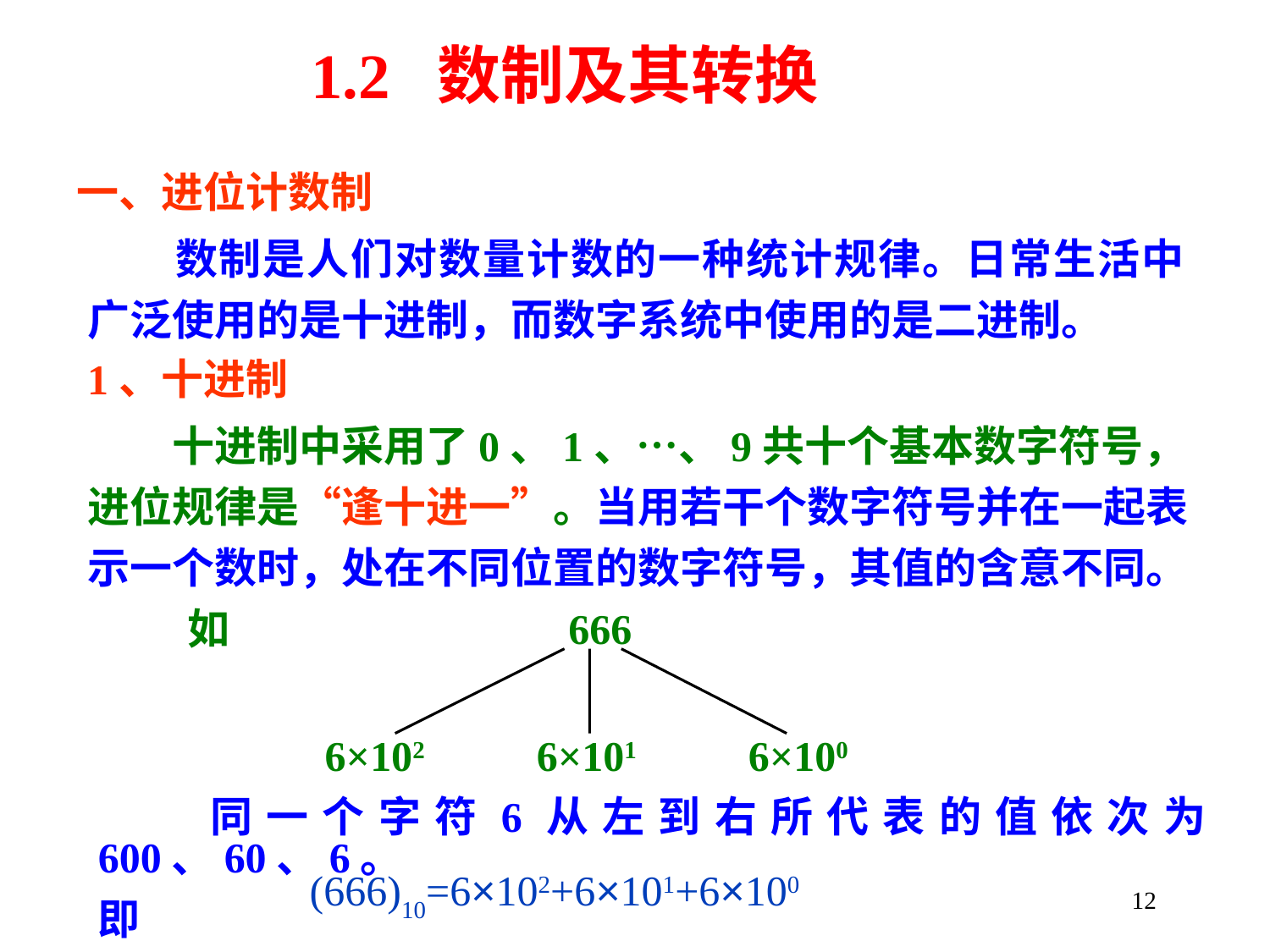

1.2  数制及其转换
一、进位计数制
　　数制是人们对数量计数的一种统计规律。日常生活中广泛使用的是十进制，而数字系统中使用的是二进制。
1、十进制
　　十进制中采用了0、1、…、9共十个基本数字符号，进位规律是“逢十进一”。当用若干个数字符号并在一起表示一个数时，处在不同位置的数字符号，其值的含意不同。
如

 666
6×102
6×101
6×100
　　同一个字符6从左到右所代表的值依次为600、60、6。
即
   (666)10=6×102+6×101+6×100
12